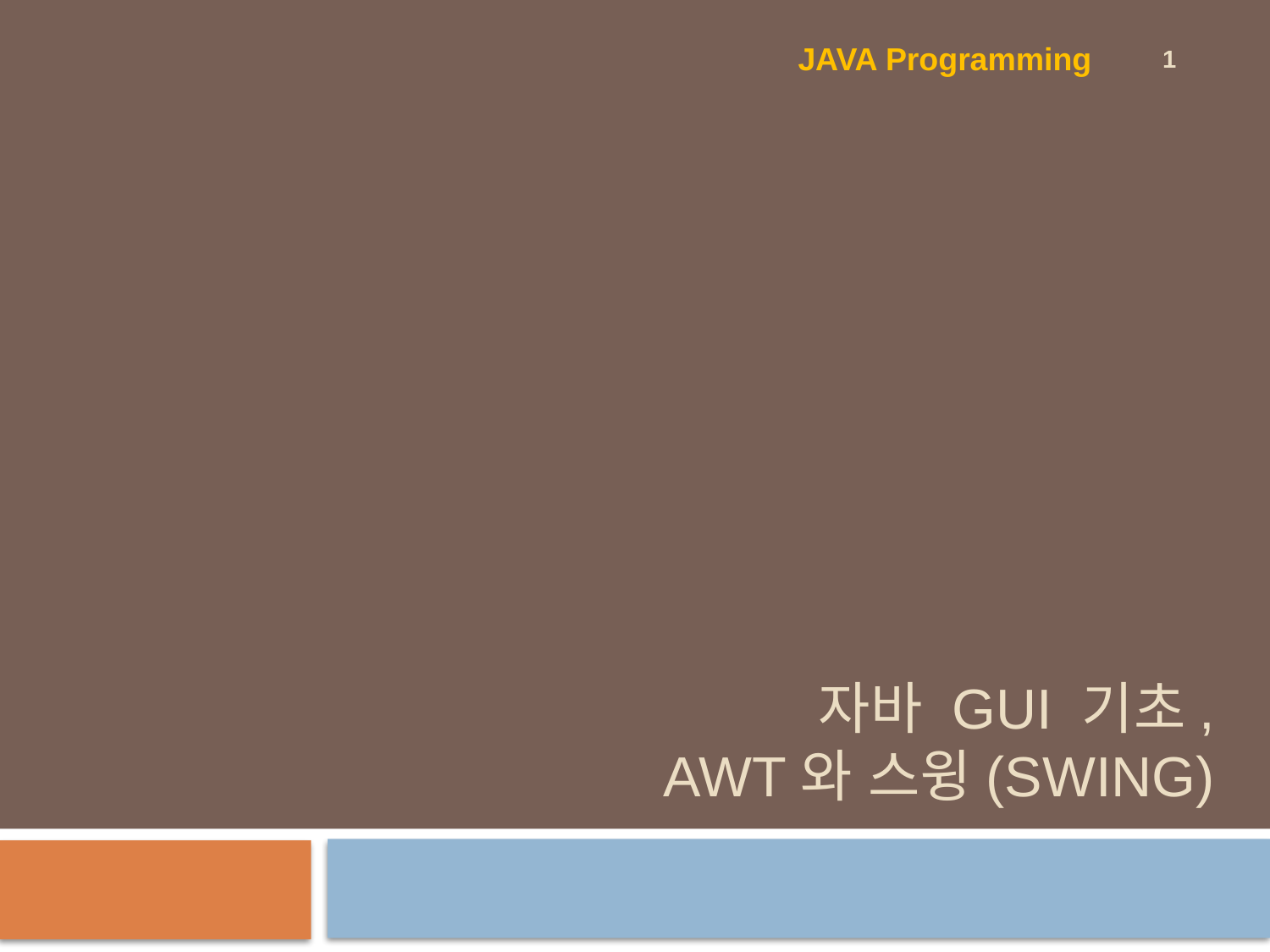

1
 JAVA Programming
# 자바 GUI 기초, AWT와 스윙(Swing)